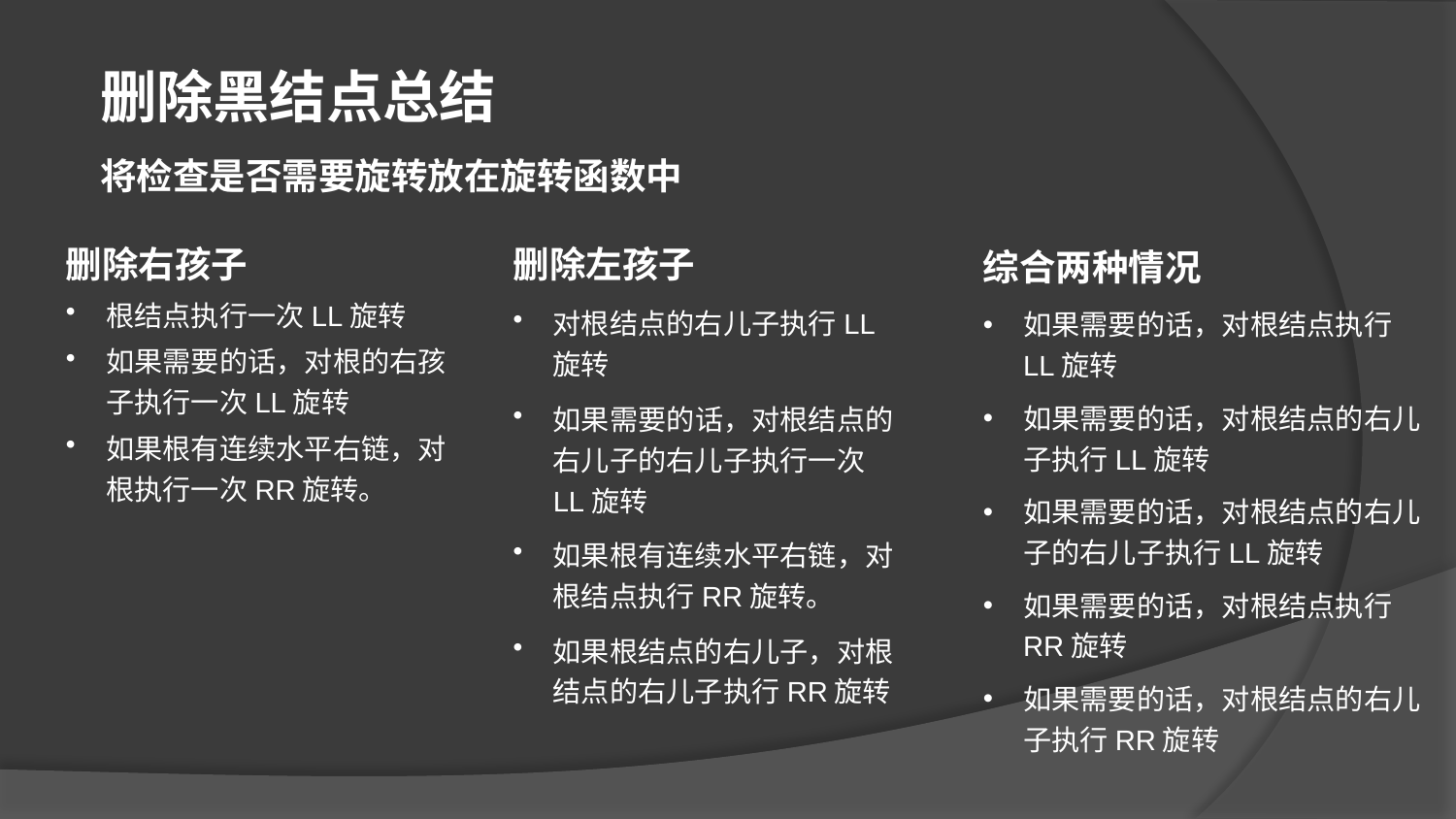

删除黑结点总结
将检查是否需要旋转放在旋转函数中
删除右孩子
根结点执行一次LL旋转
如果需要的话，对根的右孩子执行一次LL旋转
如果根有连续水平右链，对根执行一次RR旋转。
删除左孩子
对根结点的右儿子执行LL旋转
如果需要的话，对根结点的右儿子的右儿子执行一次LL旋转
如果根有连续水平右链，对根结点执行RR旋转。
如果根结点的右儿子，对根结点的右儿子执行RR旋转
综合两种情况
如果需要的话，对根结点执行LL旋转
如果需要的话，对根结点的右儿子执行LL旋转
如果需要的话，对根结点的右儿子的右儿子执行LL旋转
如果需要的话，对根结点执行RR旋转
如果需要的话，对根结点的右儿子执行RR旋转